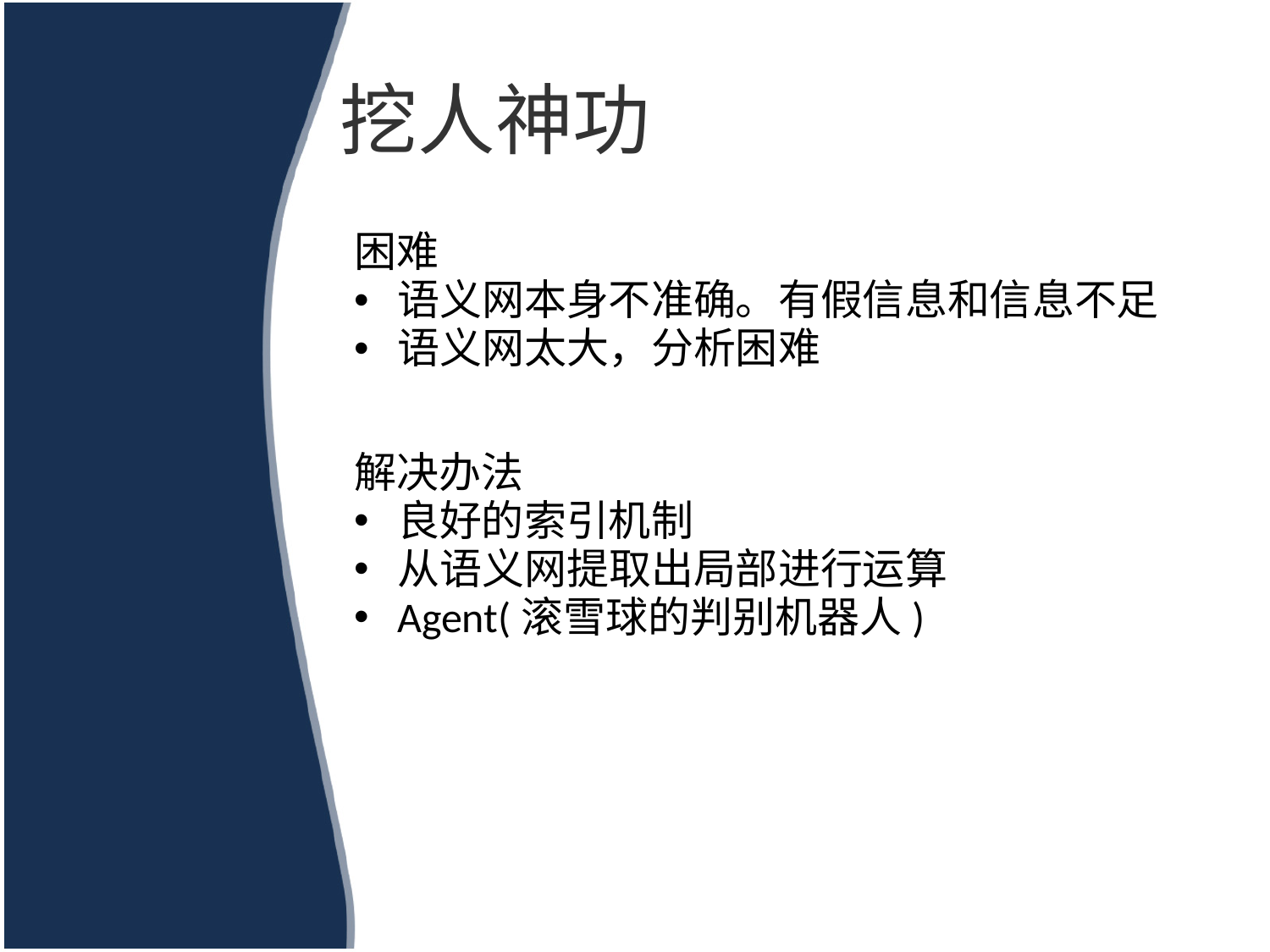

# 挖人神功
困难
语义网本身不准确。有假信息和信息不足
语义网太大，分析困难

解决办法
良好的索引机制
从语义网提取出局部进行运算
Agent(滚雪球的判别机器人)